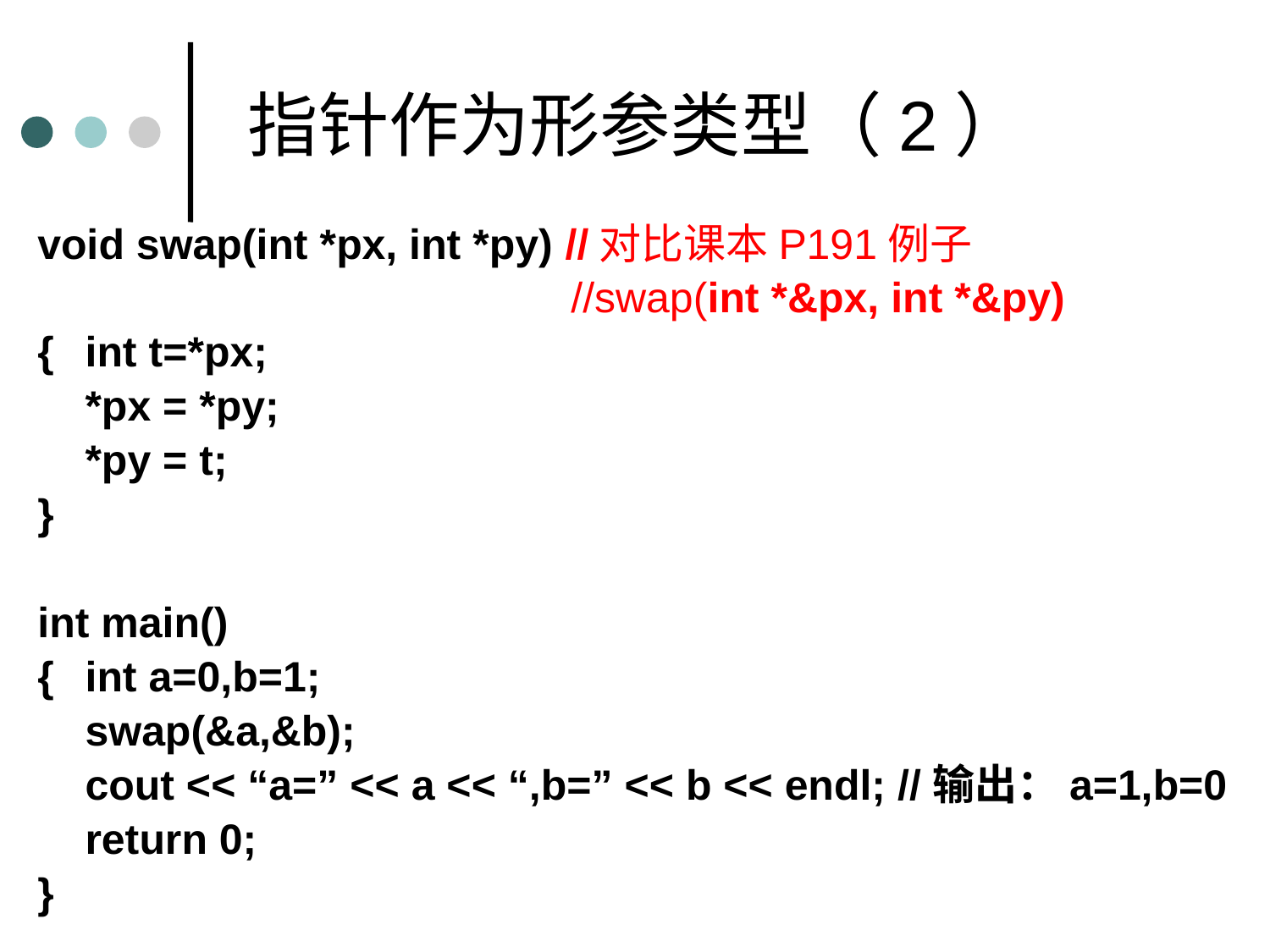

指针作为形参类型（2）
void swap(int *px, int *py) //对比课本P191例子
                                             //swap(int *&px, int *&py)
{	int t=*px;
	*px = *py;
	*py = t;
}

int main()
{	int a=0,b=1;
	swap(&a,&b);
	cout << “a=” << a << “,b=” << b << endl; //输出：a=1,b=0
	return 0;
}